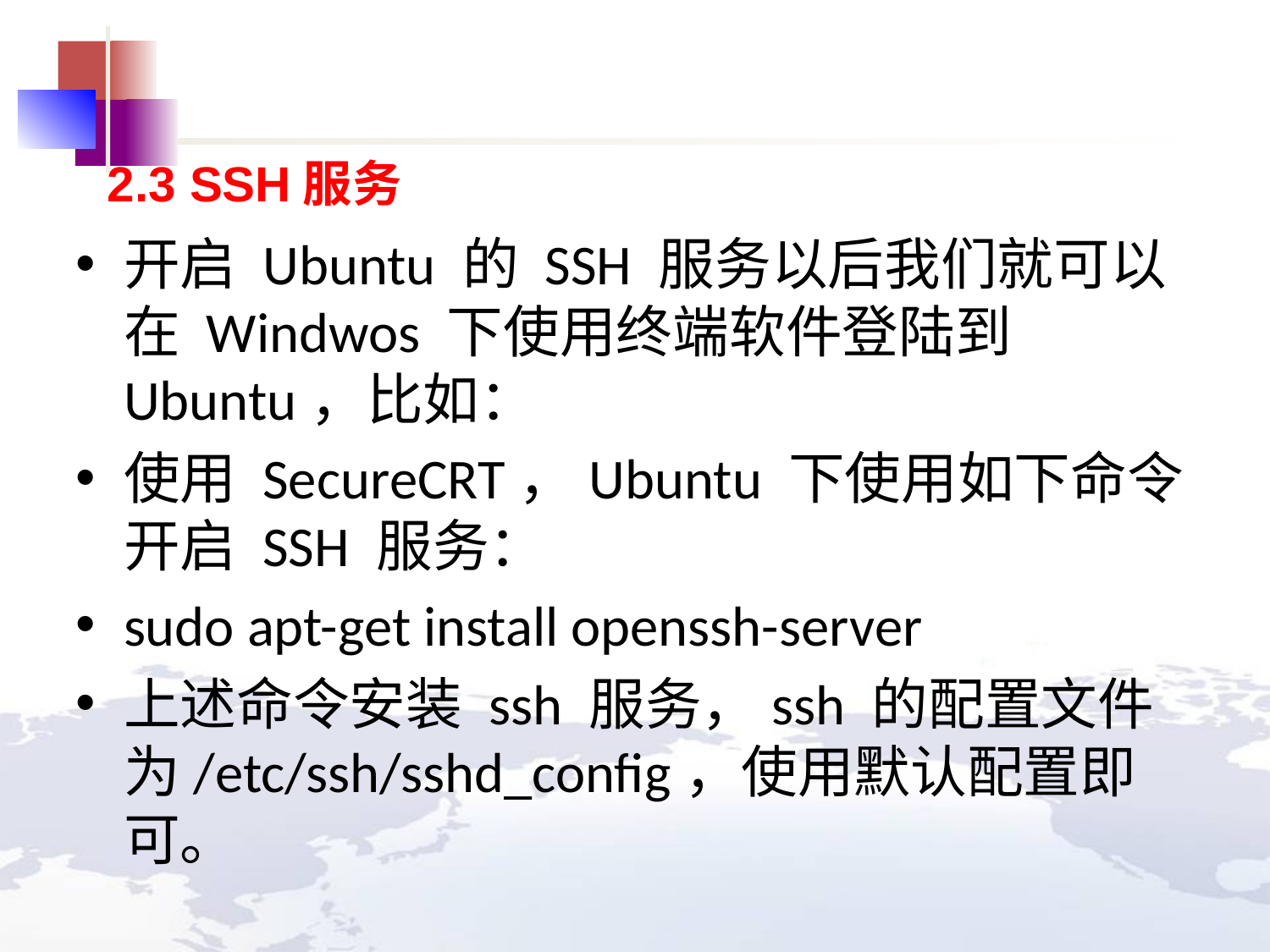

2.3 SSH服务
开启 Ubuntu 的 SSH 服务以后我们就可以在 Windwos 下使用终端软件登陆到 Ubuntu，比如：
使用 SecureCRT，Ubuntu 下使用如下命令开启 SSH 服务：
sudo apt-get install openssh-server
上述命令安装 ssh 服务，ssh 的配置文件为/etc/ssh/sshd_config，使用默认配置即可。